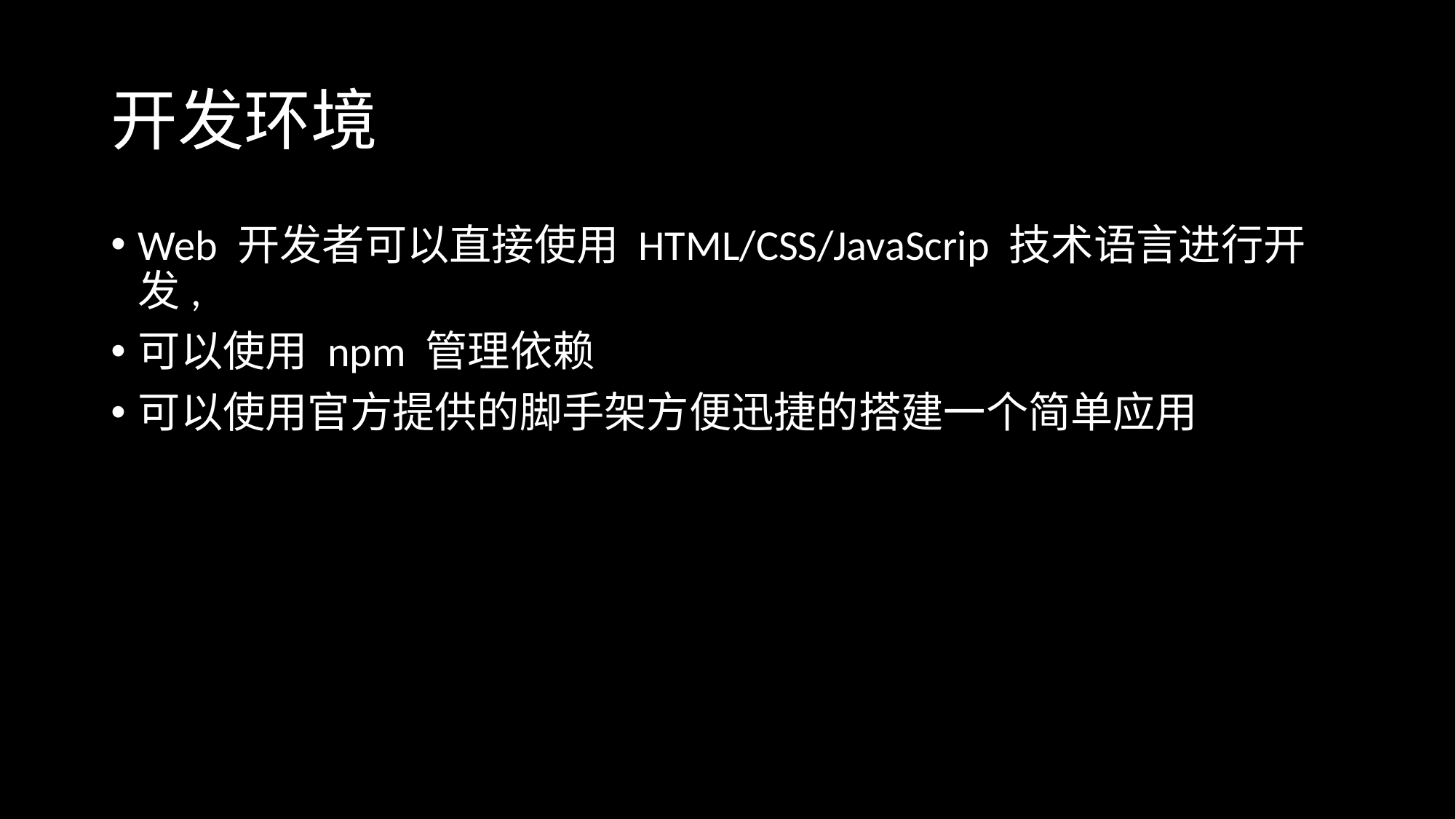

# 开发环境
Web 开发者可以直接使用 HTML/CSS/JavaScrip 技术语言进行开发,
可以使用 npm 管理依赖
可以使用官方提供的脚手架方便迅捷的搭建一个简单应用